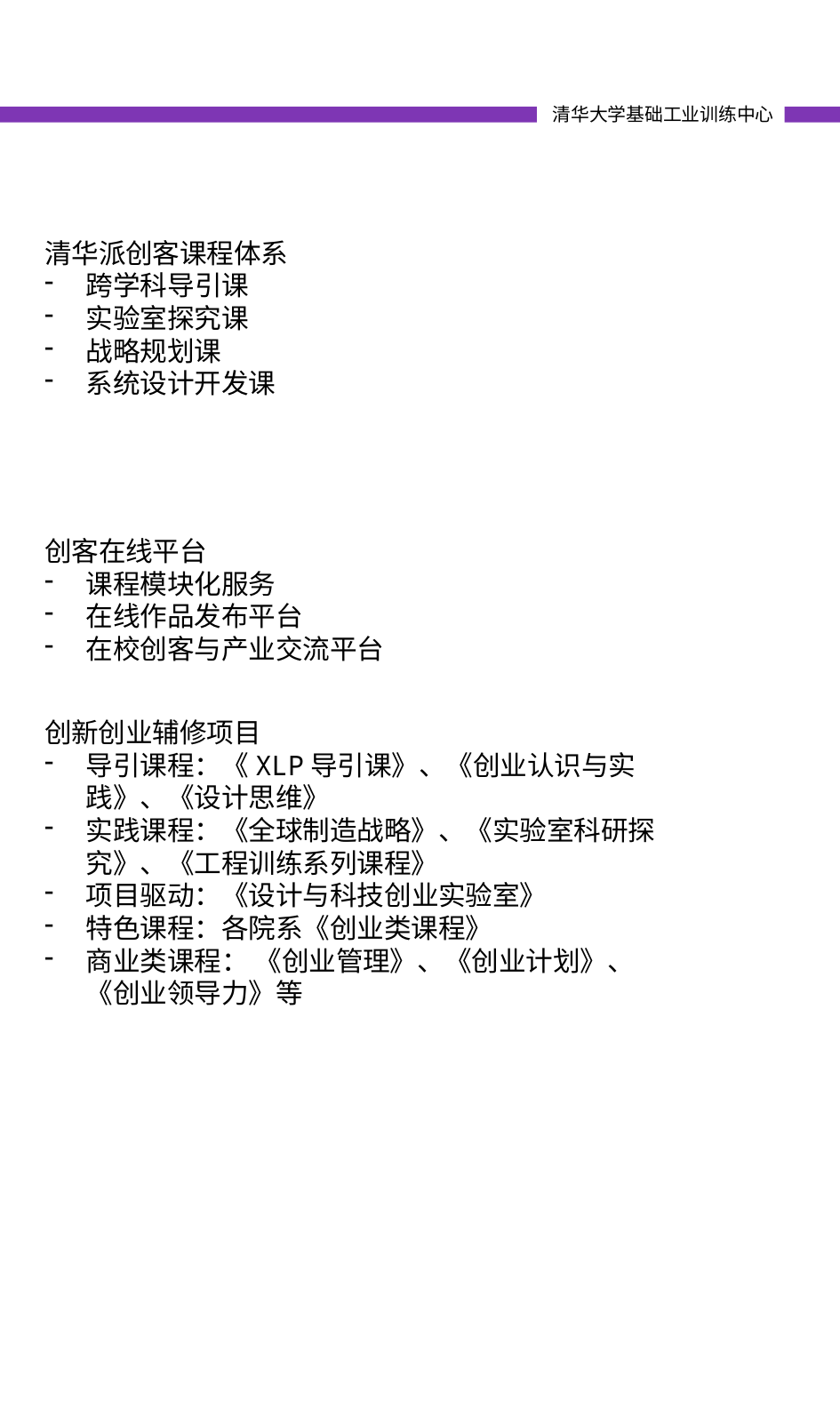

清华大学基础工业训练中心
清华派创客课程体系
跨学科导引课
实验室探究课
战略规划课
系统设计开发课
创客在线平台
课程模块化服务
在线作品发布平台
在校创客与产业交流平台
创新创业辅修项目
导引课程：《XLP导引课》、《创业认识与实践》、《设计思维》
实践课程：《全球制造战略》、《实验室科研探究》、《工程训练系列课程》
项目驱动：《设计与科技创业实验室》
特色课程：各院系《创业类课程》
商业类课程： 《创业管理》、《创业计划》、《创业领导力》等